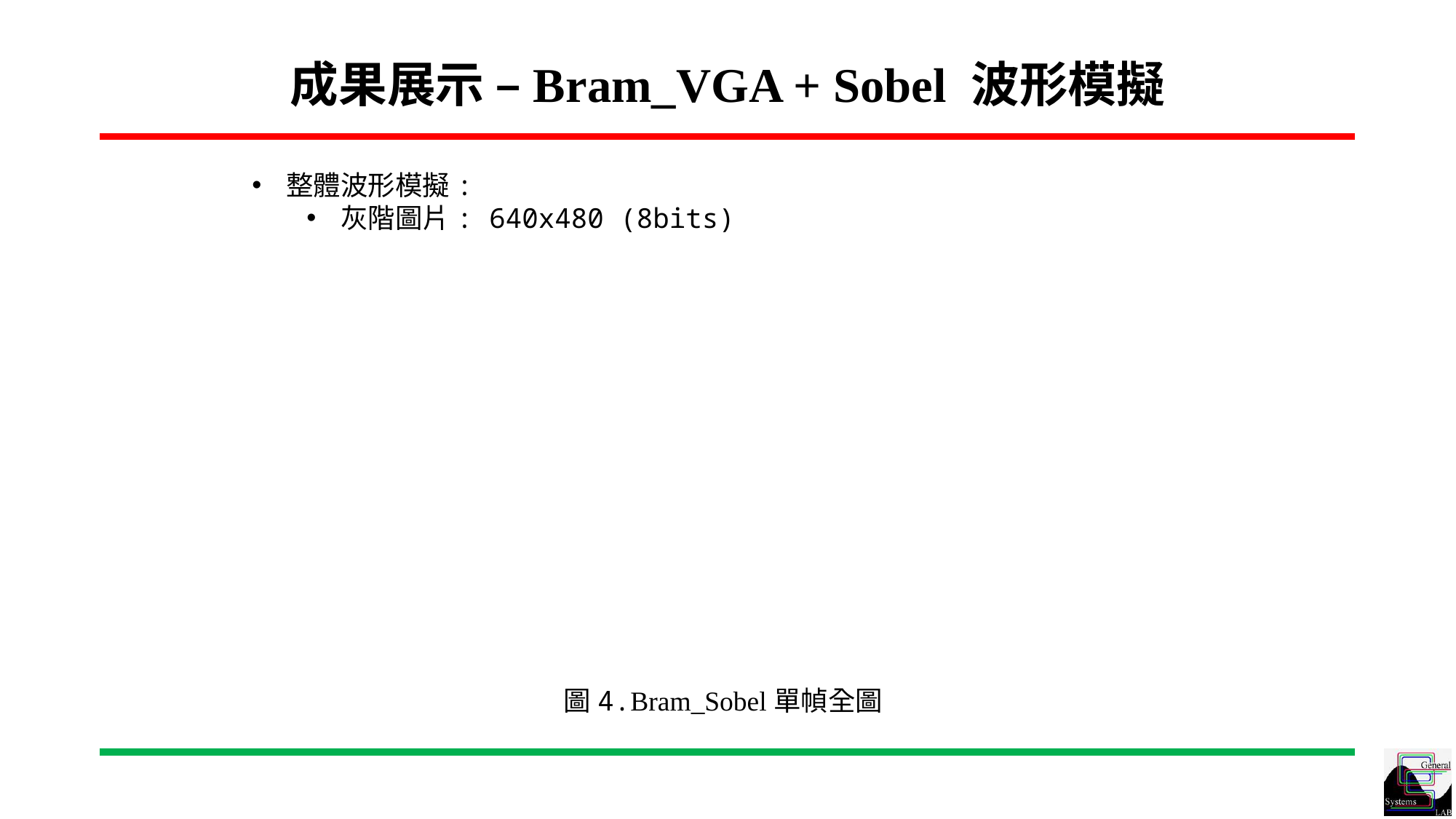

# 成果展示 –Bram_VGA + Sobel 波形模擬
整體波形模擬:
灰階圖片: 640x480 (8bits)
圖4.Bram_Sobel單幀全圖